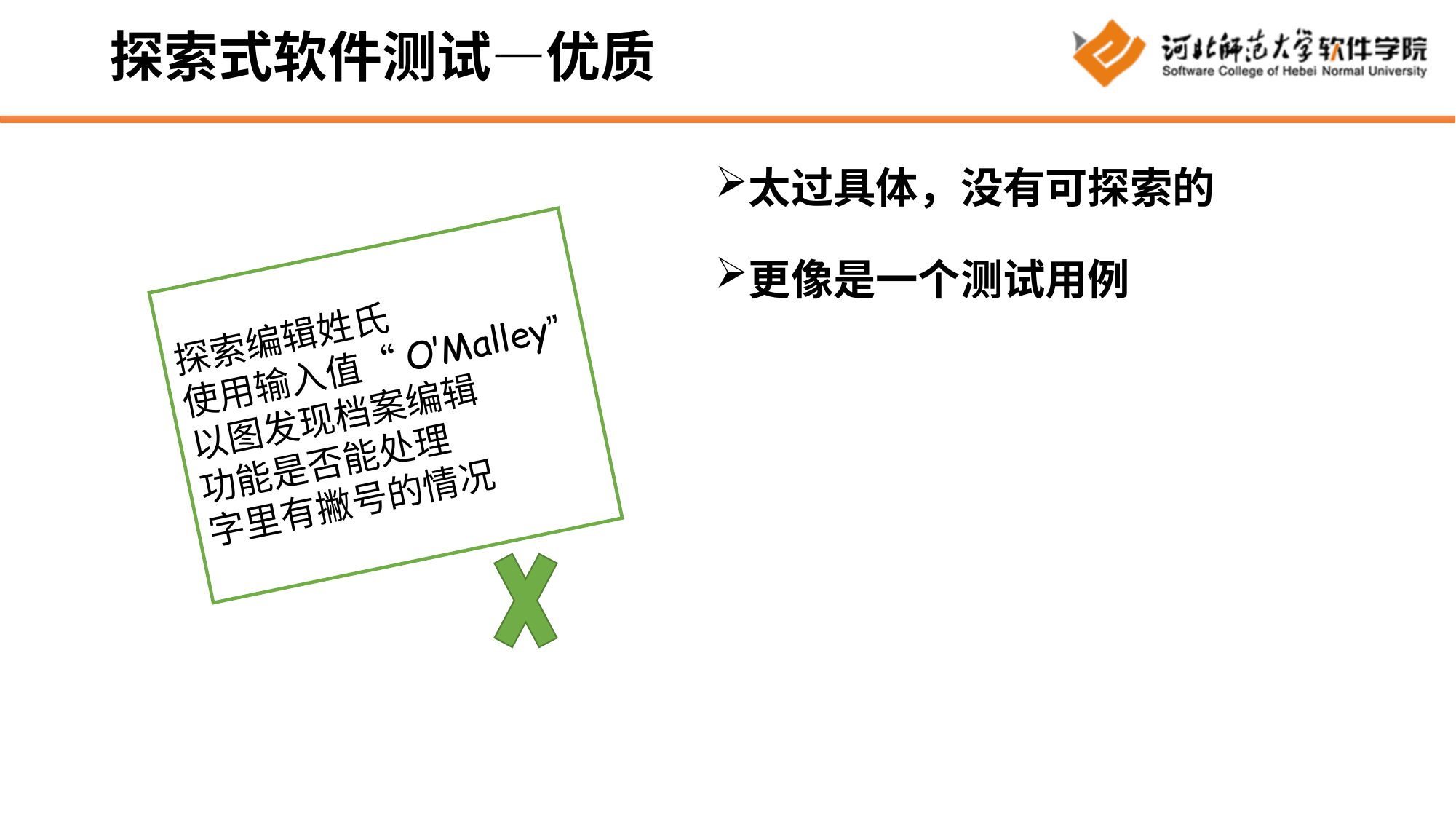

# 探索式软件测试—优质
太过具体，没有可探索的
更像是一个测试用例

探索编辑姓氏
使用输入值“O’Malley”
以图发现档案编辑
功能是否能处理
字里有撇号的情况